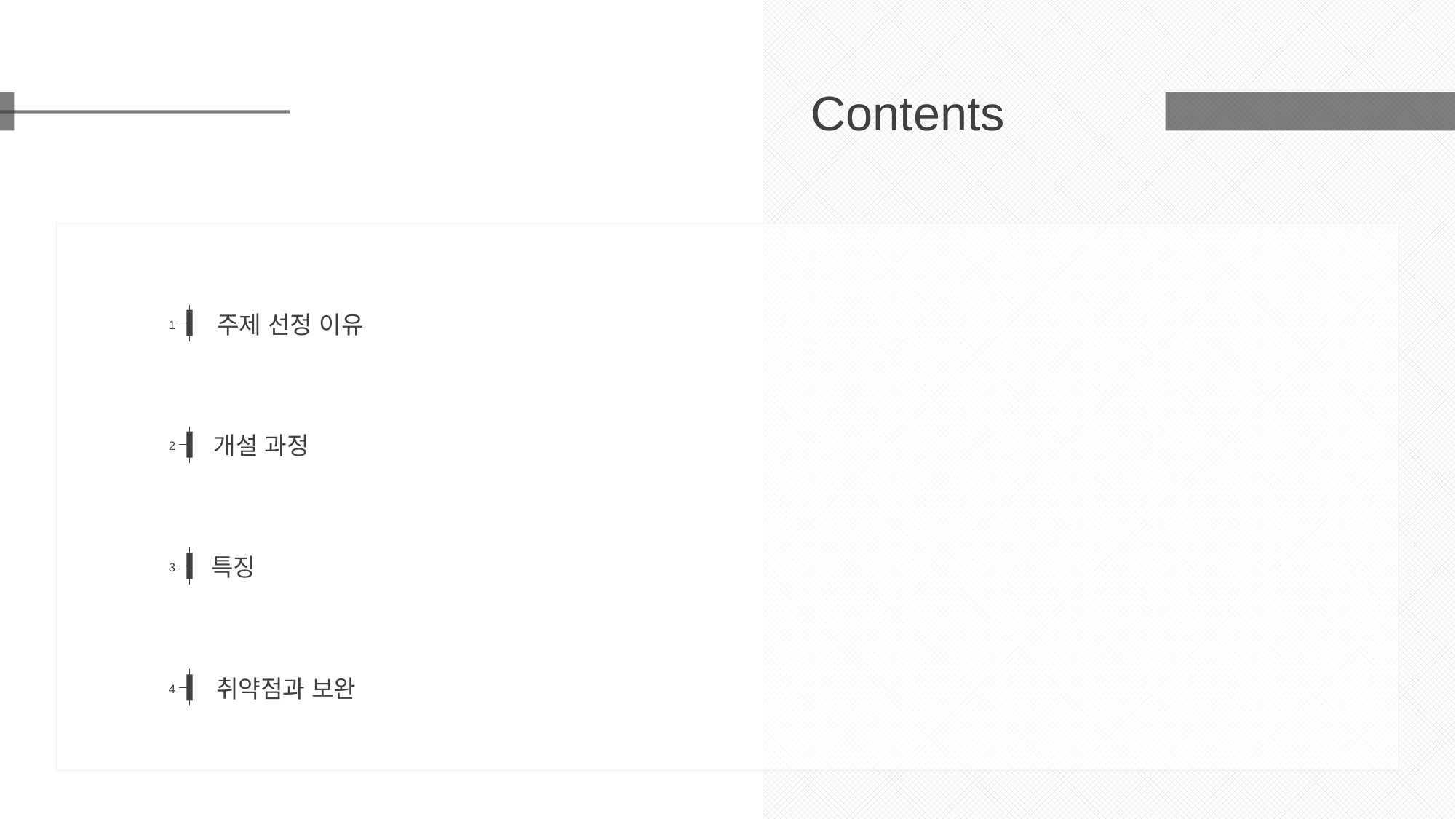

Contents

주제 선정 이유
1

개설 과정
2

특징
3

취약점과 보완
4